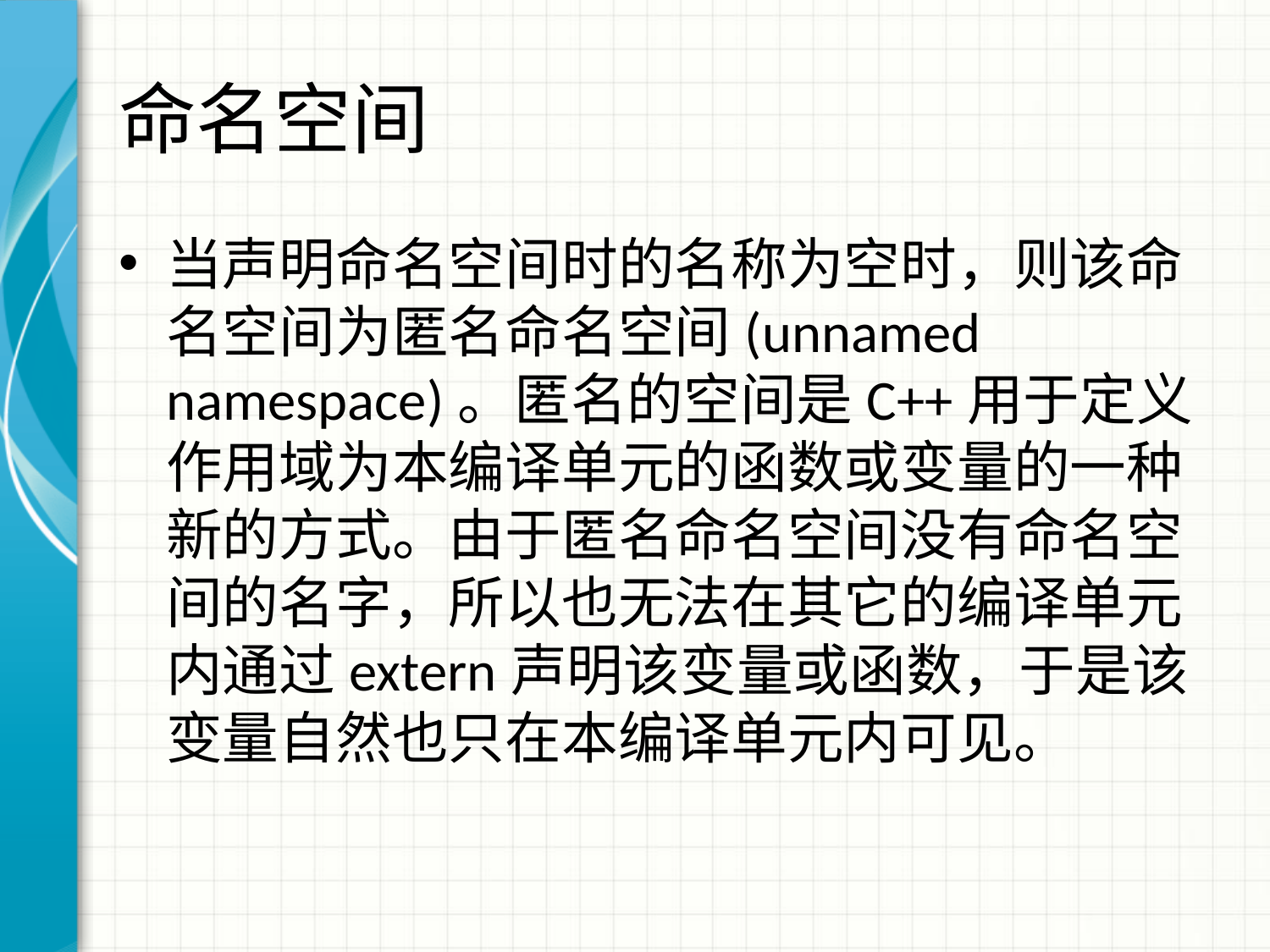

# 命名空间
当声明命名空间时的名称为空时，则该命名空间为匿名命名空间(unnamed namespace)。匿名的空间是C++用于定义作用域为本编译单元的函数或变量的一种新的方式。由于匿名命名空间没有命名空间的名字，所以也无法在其它的编译单元内通过extern声明该变量或函数，于是该变量自然也只在本编译单元内可见。